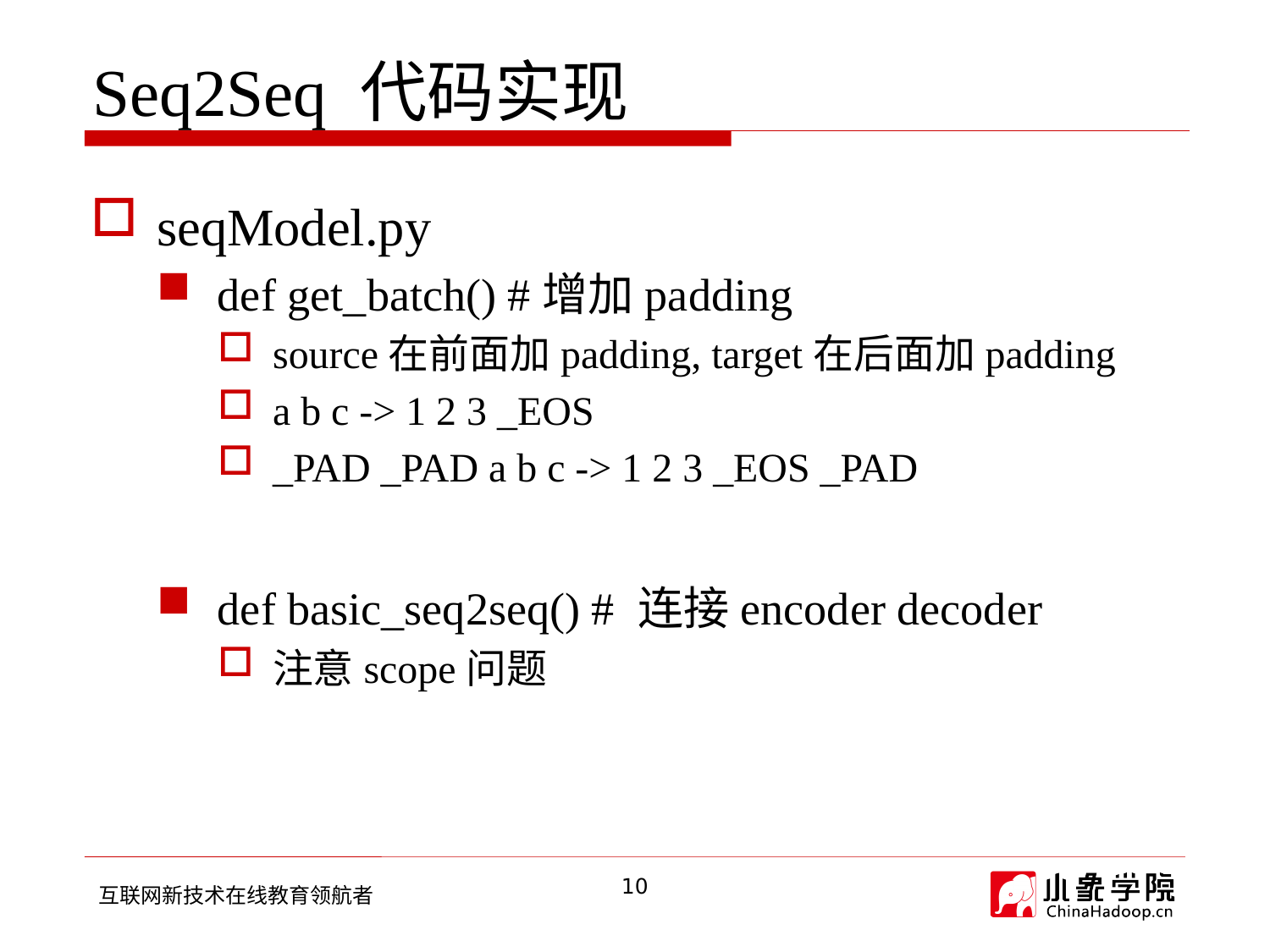

# Seq2Seq 代码实现
seqModel.py
def get_batch() #增加padding
source在前面加padding, target在后面加padding
a b c -> 1 2 3 _EOS
_PAD _PAD a b c -> 1 2 3 _EOS _PAD

def basic_seq2seq() # 连接encoder decoder
注意scope问题

10